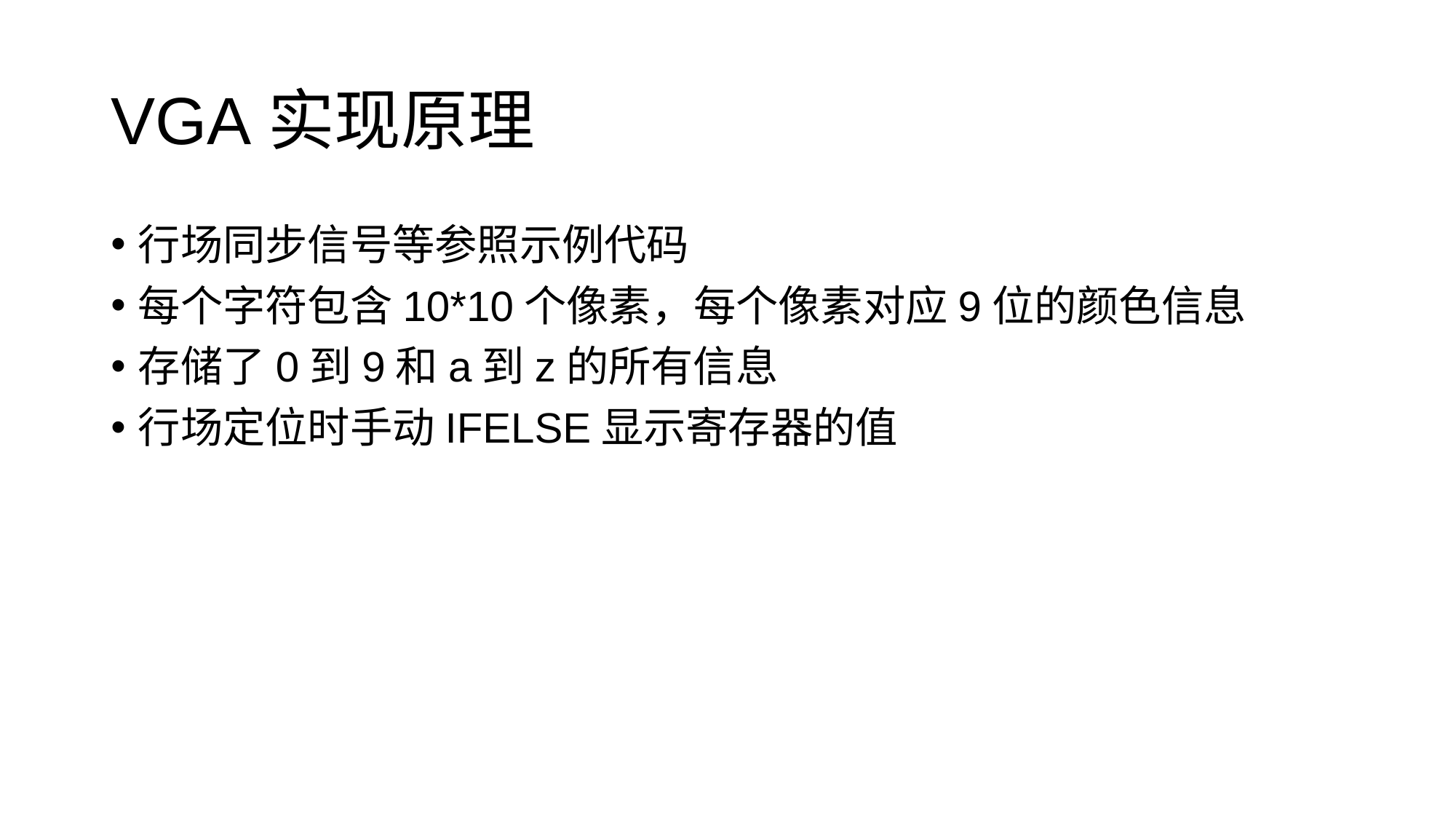

# VGA实现原理
行场同步信号等参照示例代码
每个字符包含10*10个像素，每个像素对应9位的颜色信息
存储了0到9和a到z的所有信息
行场定位时手动IFELSE显示寄存器的值